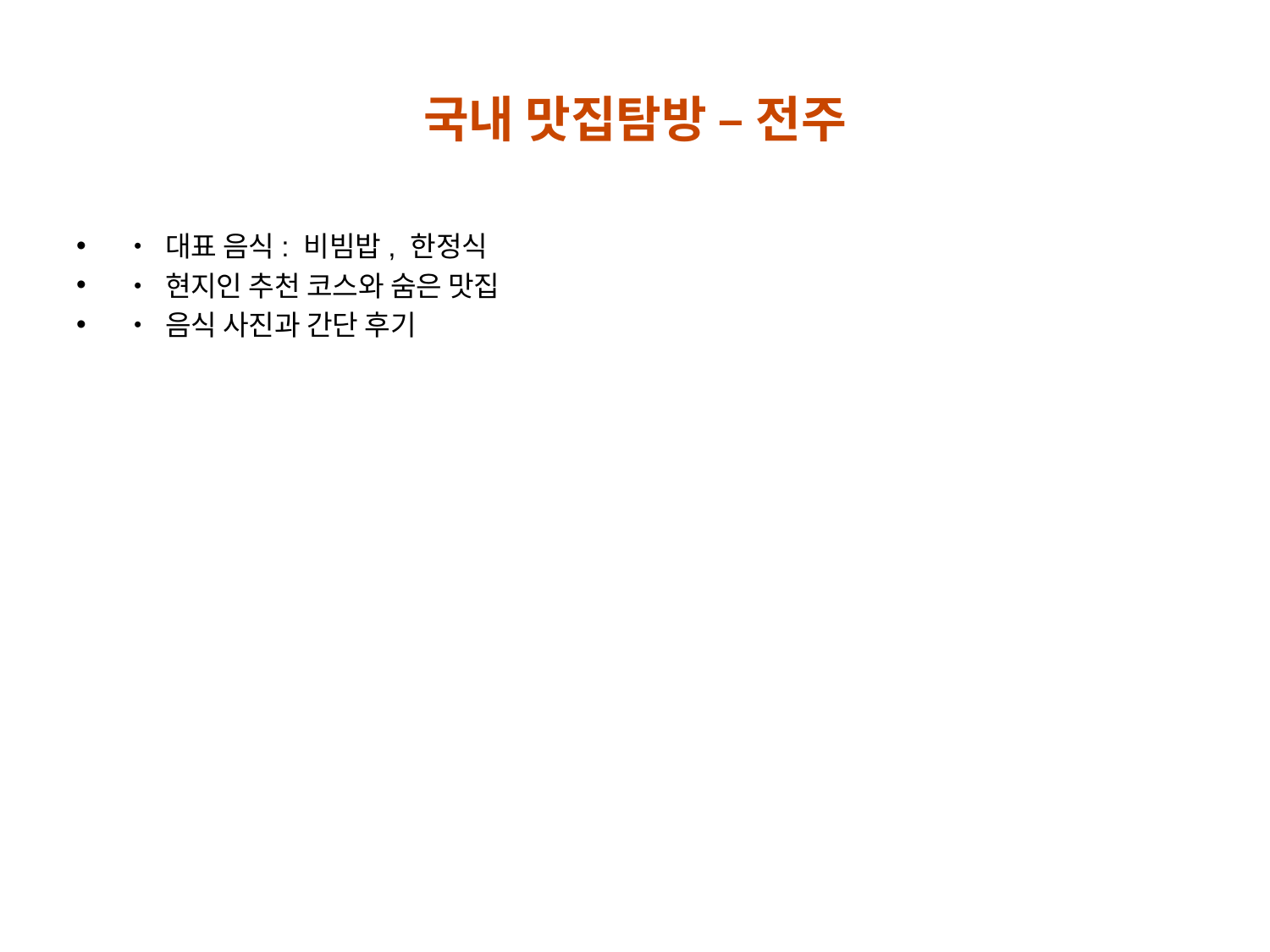

# 국내 맛집탐방 – 전주
• 대표 음식: 비빔밥, 한정식
• 현지인 추천 코스와 숨은 맛집
• 음식 사진과 간단 후기